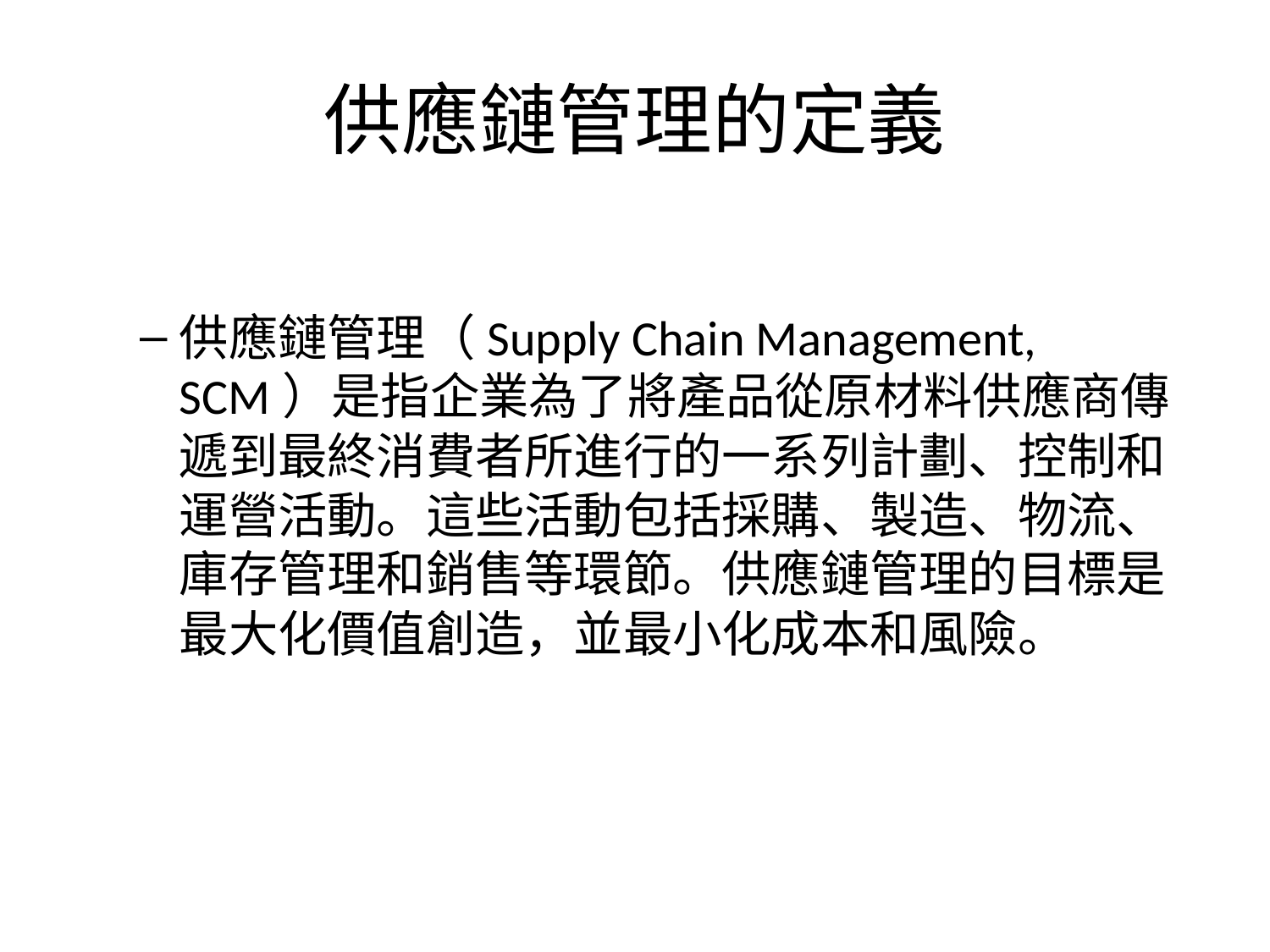

# 供應鏈管理的定義

供應鏈管理（Supply Chain Management, SCM）是指企業為了將產品從原材料供應商傳遞到最終消費者所進行的一系列計劃、控制和運營活動。這些活動包括採購、製造、物流、庫存管理和銷售等環節。供應鏈管理的目標是最大化價值創造，並最小化成本和風險。